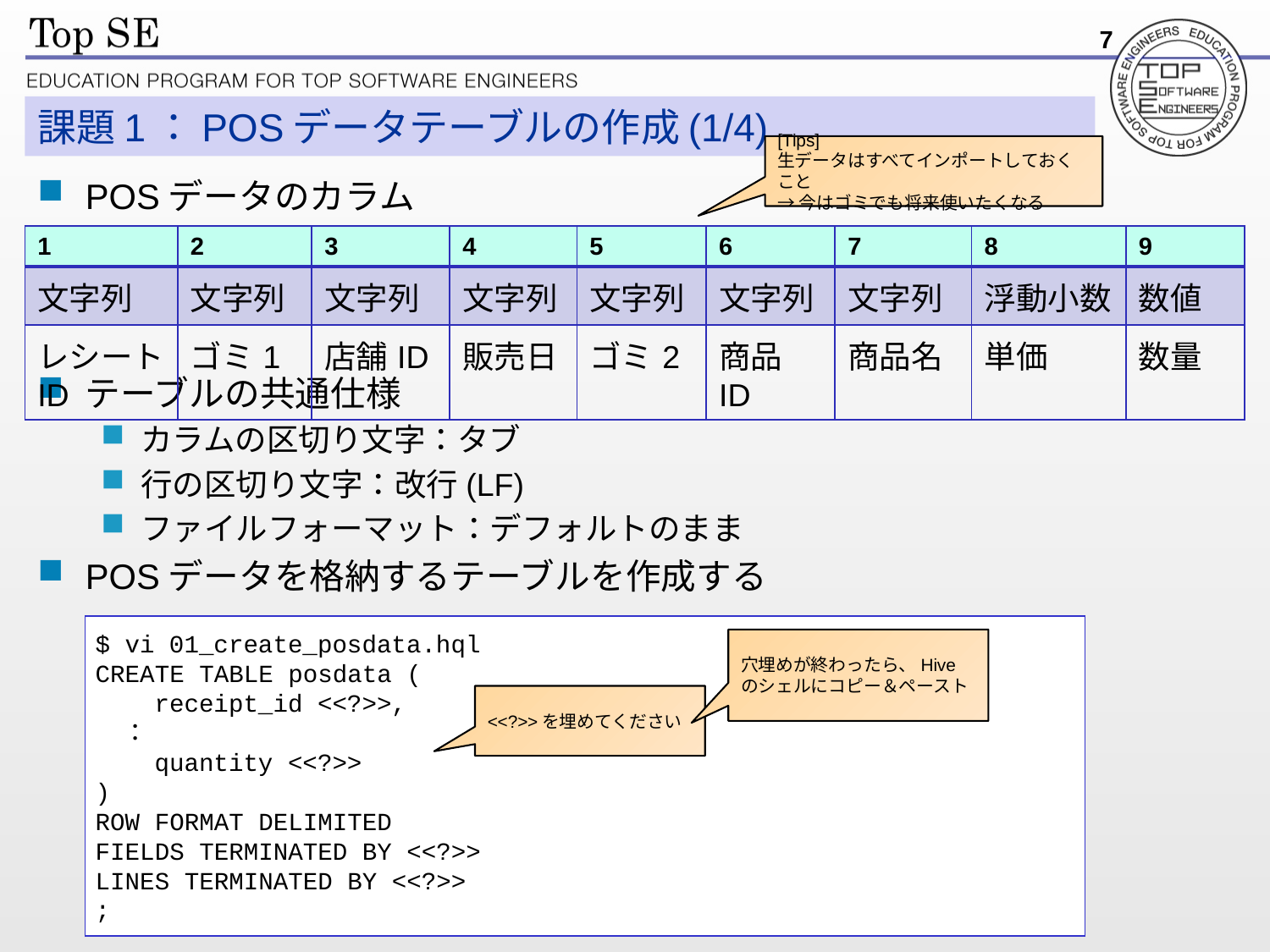

7
# 課題1：POSデータテーブルの作成(1/4)
[Tips]
生データはすべてインポートしておくこと
→今はゴミでも将来使いたくなる
POSデータのカラム

テーブルの共通仕様
カラムの区切り文字：タブ
行の区切り文字：改行(LF)
ファイルフォーマット：デフォルトのまま
POSデータを格納するテーブルを作成する

| 1 | 2 | 3 | 4 | 5 | 6 | 7 | 8 | 9 |
| --- | --- | --- | --- | --- | --- | --- | --- | --- |
| 文字列 | 文字列 | 文字列 | 文字列 | 文字列 | 文字列 | 文字列 | 浮動小数 | 数値 |
| レシートID | ゴミ1 | 店舗ID | 販売日 | ゴミ2 | 商品ID | 商品名 | 単価 | 数量 |
$ vi 01_create_posdata.hql
CREATE TABLE posdata (
    receipt_id <<?>>,
    ：
    quantity <<?>>
)
ROW FORMAT DELIMITED
FIELDS TERMINATED BY <<?>>
LINES TERMINATED BY <<?>>
;
穴埋めが終わったら、Hiveのシェルにコピー＆ペースト
<<?>>を埋めてください